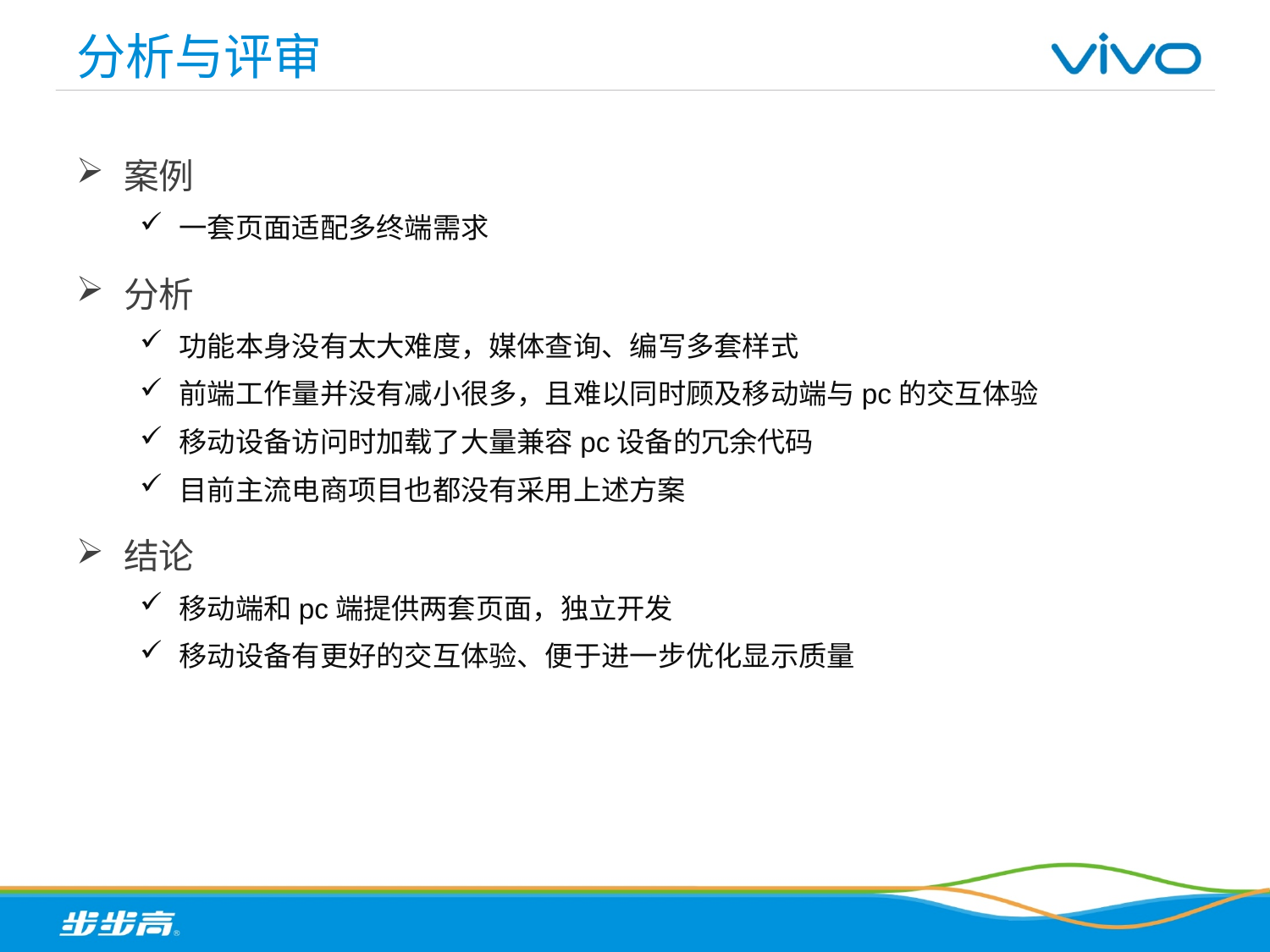

# 分析与评审
案例
一套页面适配多终端需求
分析
功能本身没有太大难度，媒体查询、编写多套样式
前端工作量并没有减小很多，且难以同时顾及移动端与pc的交互体验
移动设备访问时加载了大量兼容pc设备的冗余代码
目前主流电商项目也都没有采用上述方案
结论
移动端和pc端提供两套页面，独立开发
移动设备有更好的交互体验、便于进一步优化显示质量